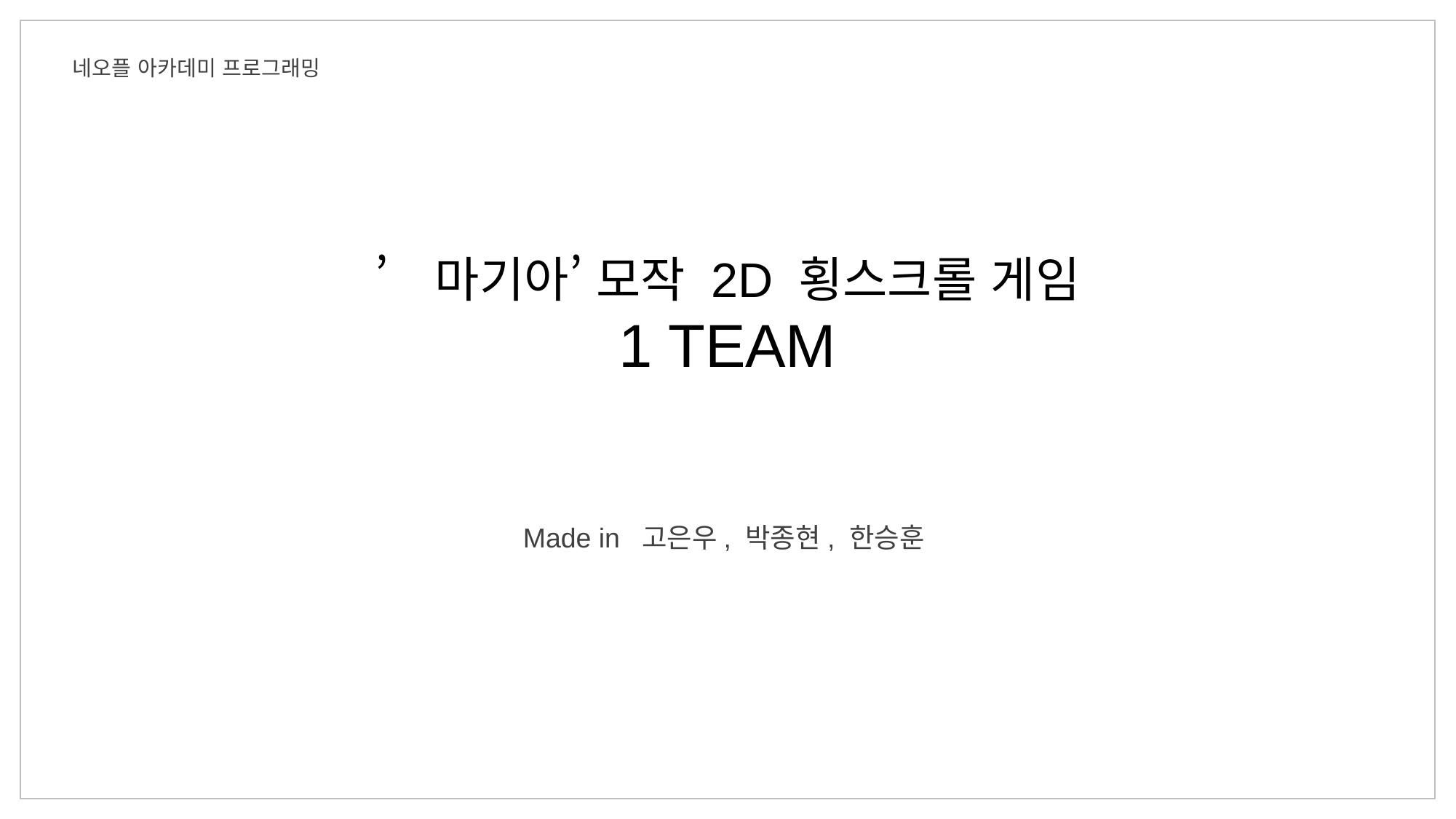

네오플 아카데미 프로그래밍
’마기아’ 모작 2D 횡스크롤 게임
1 TEAM
Made in  고은우, 박종현, 한승훈